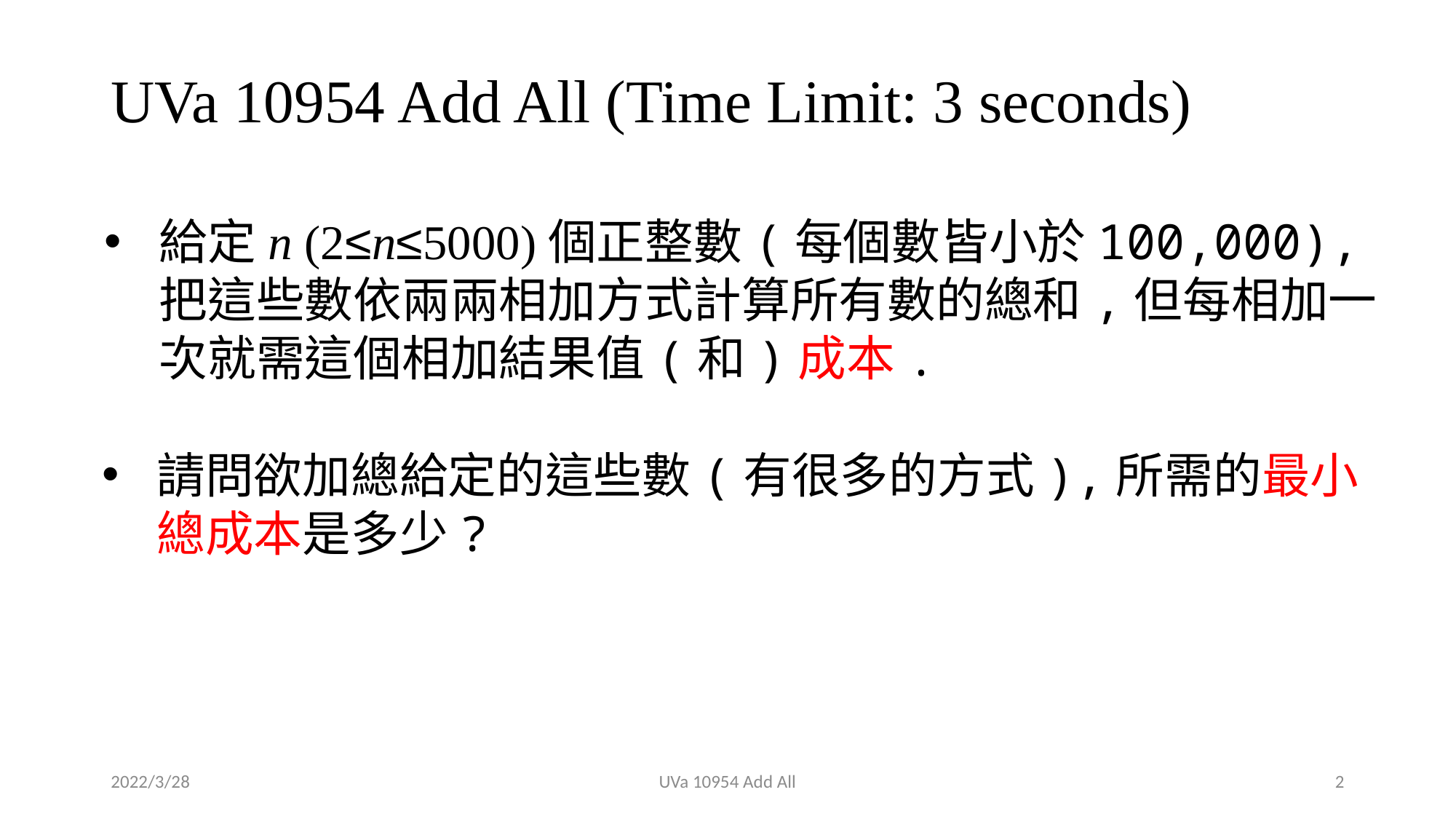

# UVa 10954 Add All (Time Limit: 3 seconds)
給定n (2≤n≤5000)個正整數(每個數皆小於100,000),把這些數依兩兩相加方式計算所有數的總和,但每相加一次就需這個相加結果值(和)成本.
請問欲加總給定的這些數(有很多的方式),所需的最小總成本是多少?
2022/3/28
UVa 10954 Add All
2